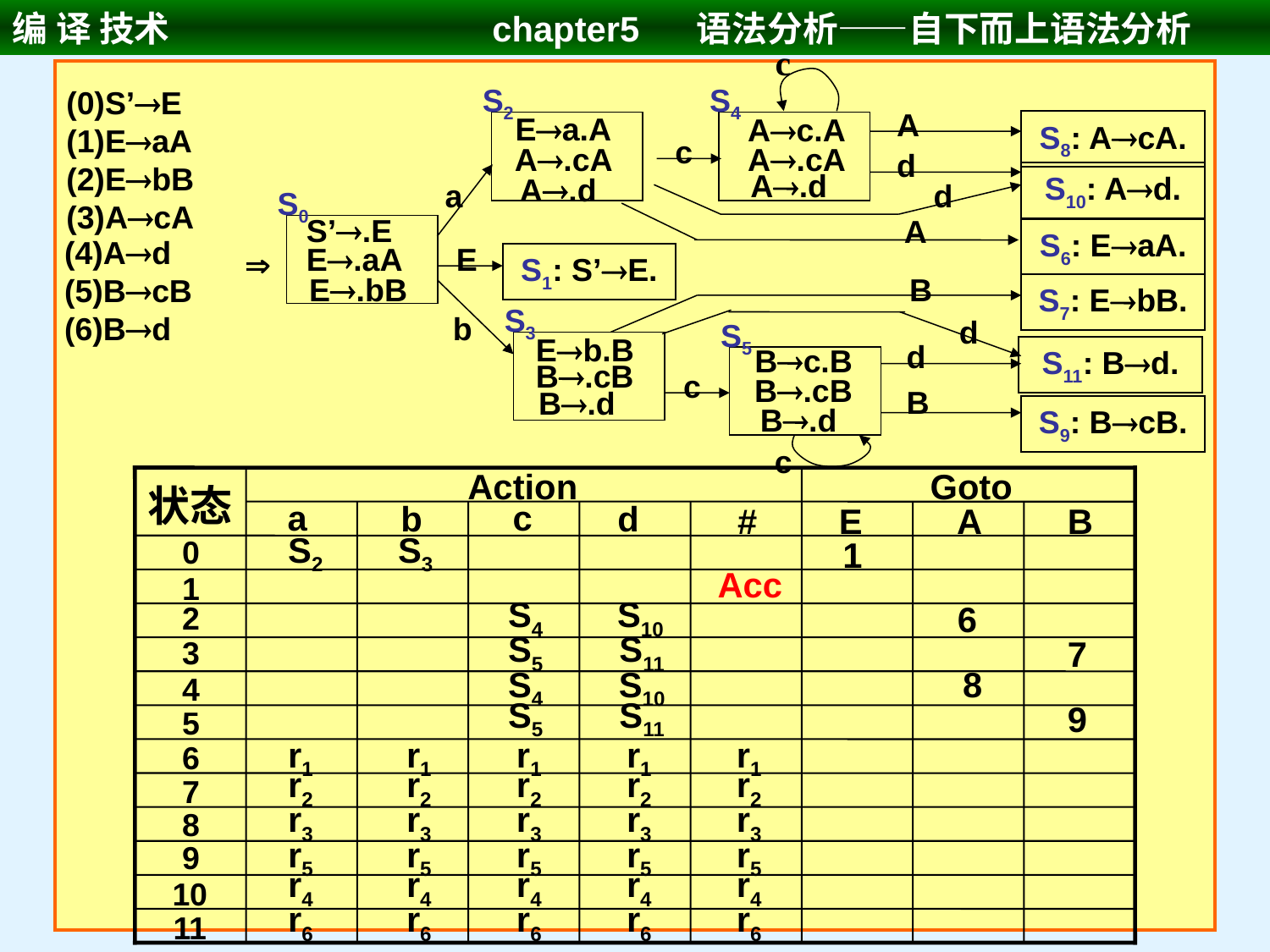

c

S2

S4

A

E→a.A
A→c.A
S8: A→cA.
c

A→.cA
A→.cA
d

A→.d
S10: A→d.
A→.d

a
d

S0

⇒

A

S’→.E
S6: E→aA.
E

E→.aA
S1: S’→E.
E→.bB
B

S7: E→bB.

b
S3

d

S5

E→b.B
d

B→c.B
S11: B→d.
B→.cB
c

B→.cB
B

B→.d
B→.d
S9: B→cB.
c

(0)S’→E
(1)E→aA
(2)E→bB
(3)A→cA
(4)A→d
(5)B→cB
(6)B→d
Action
Goto

状态

0

1

2

3

4

5

6

7

8

9

10

11

a
c
b
d
#
E
A
B
S2
S3
1
Acc
S4
S10
6
S5
S11
7
S4
S10
8
S5
S11
9
r1
r1
r1
r1
r1
r2
r2
r2
r2
r2
r3
r3
r3
r3
r3
r5
r5
r5
r5
r5
r4
r4
r4
r4
r4
r6
r6
r6
r6
r6